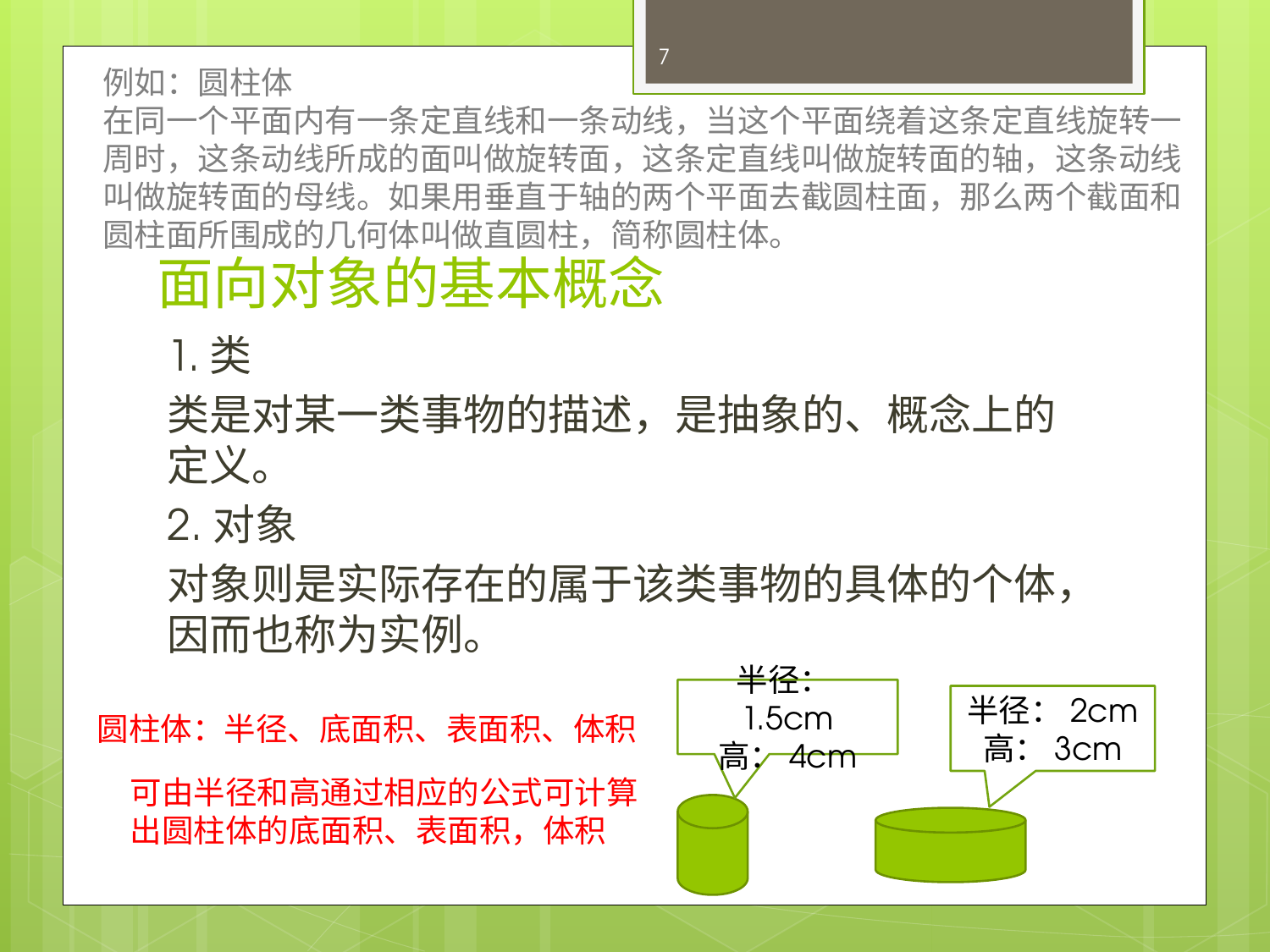

7
例如：圆柱体
在同一个平面内有一条定直线和一条动线，当这个平面绕着这条定直线旋转一
周时，这条动线所成的面叫做旋转面，这条定直线叫做旋转面的轴，这条动线
叫做旋转面的母线。如果用垂直于轴的两个平面去截圆柱面，那么两个截面和
圆柱面所围成的几何体叫做直圆柱，简称圆柱体。
# 面向对象的基本概念
1.类
类是对某一类事物的描述，是抽象的、概念上的定义。
2.对象
对象则是实际存在的属于该类事物的具体的个体，因而也称为实例。
半径：1.5cm
高：4cm
半径：2cm
高：3cm
圆柱体：半径、底面积、表面积、体积
可由半径和高通过相应的公式可计算
出圆柱体的底面积、表面积，体积